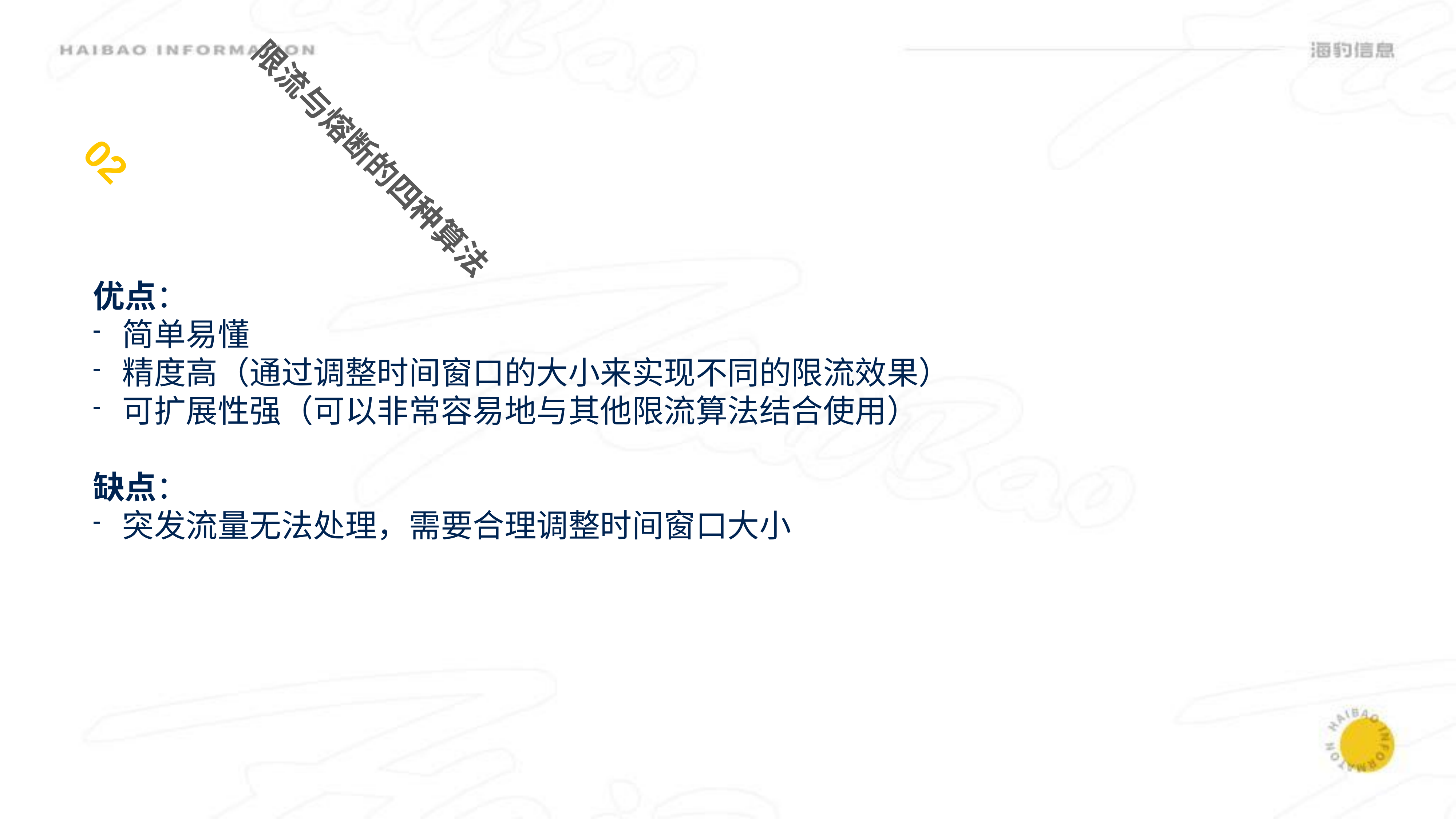

限流与熔断的四种算法
02
优点：
简单易懂
精度高（通过调整时间窗口的大小来实现不同的限流效果）
可扩展性强（可以非常容易地与其他限流算法结合使用）

缺点：
突发流量无法处理，需要合理调整时间窗口大小